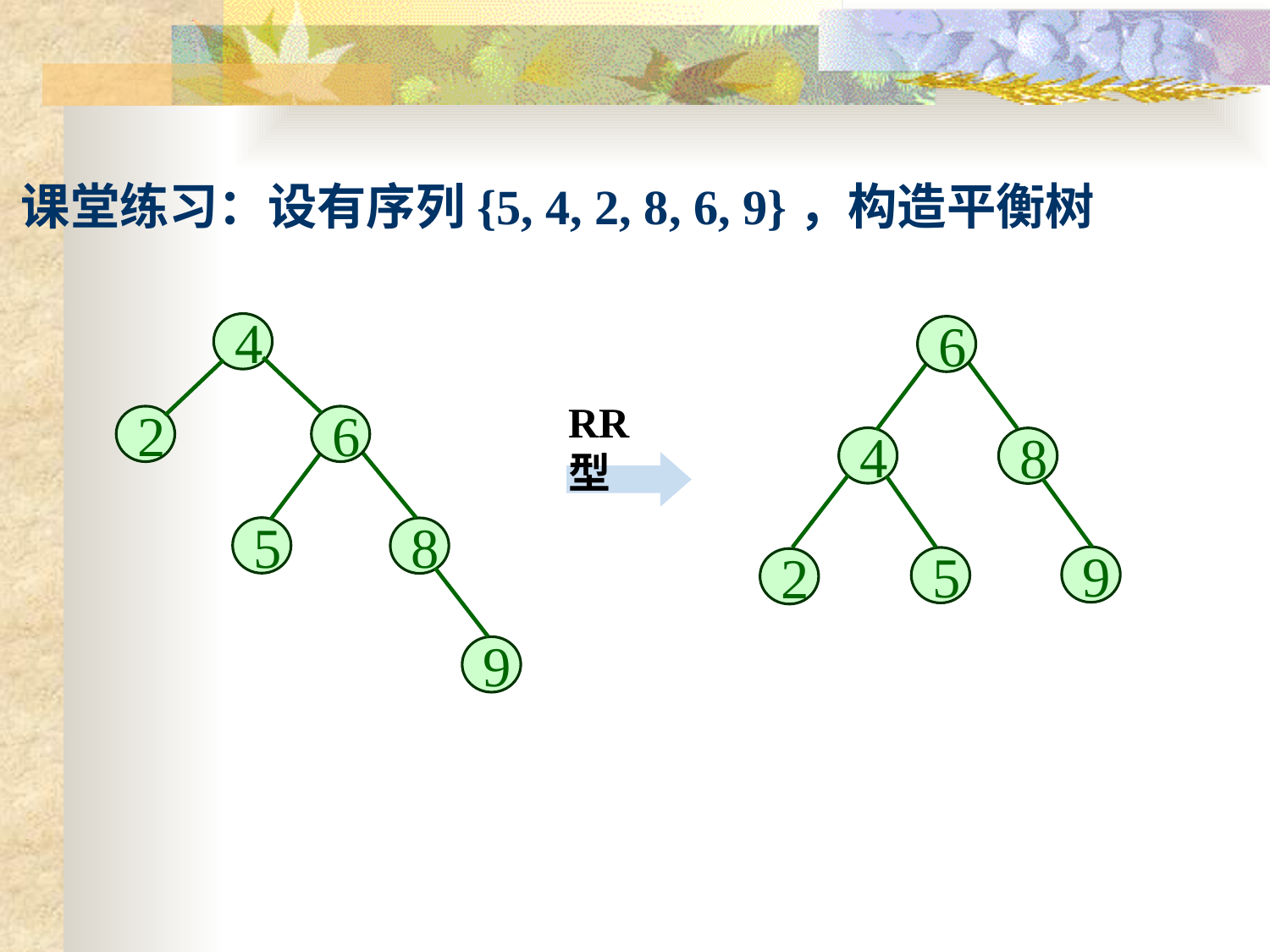

课堂练习：设有序列{5, 4, 2, 8, 6, 9}，构造平衡树
4

2
6

5
8
6

4
8

9
5
2
RR型

9